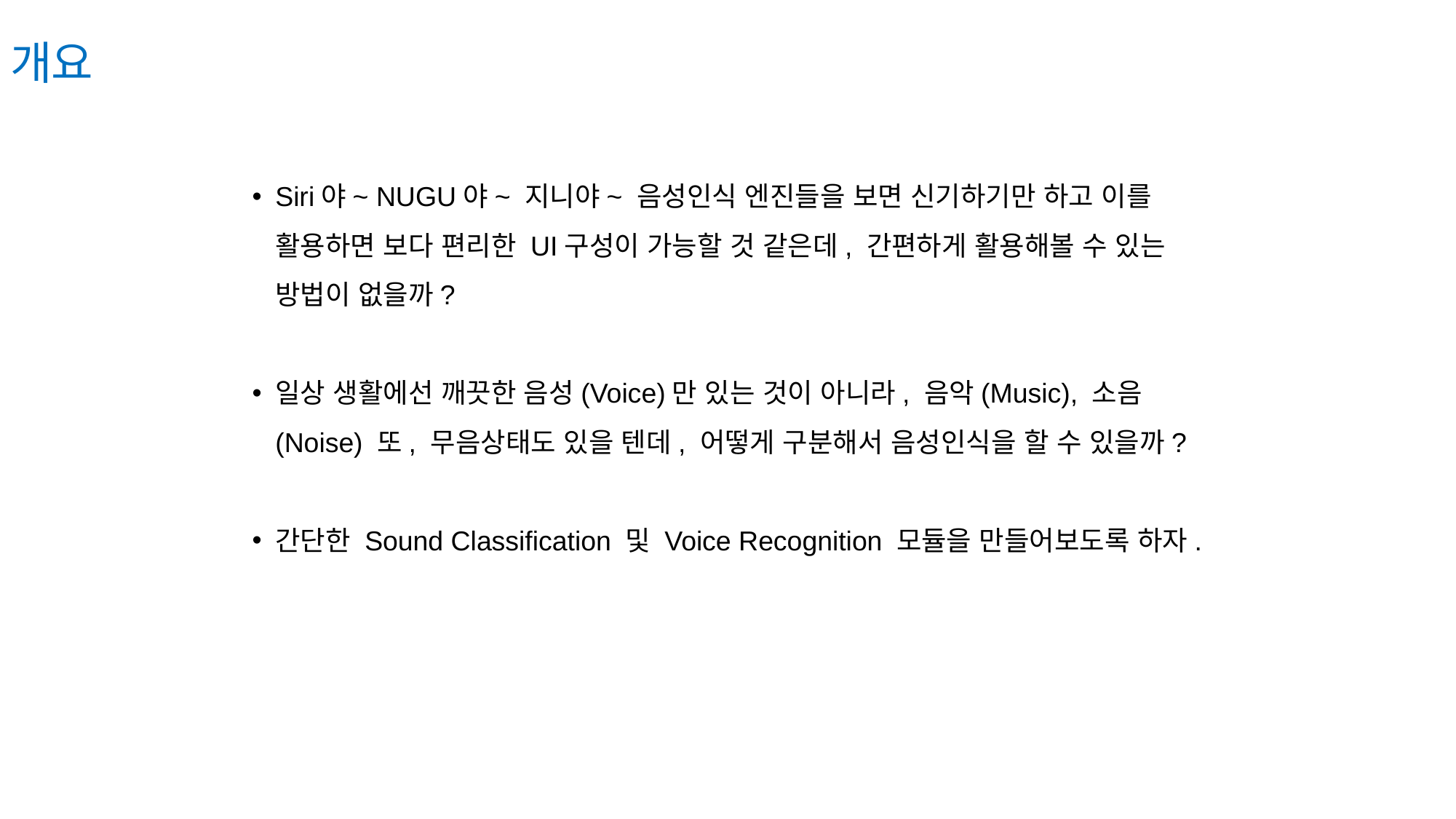

개요
Siri야~ NUGU야~ 지니야~ 음성인식 엔진들을 보면 신기하기만 하고 이를 활용하면 보다 편리한 UI구성이 가능할 것 같은데, 간편하게 활용해볼 수 있는 방법이 없을까?

일상 생활에선 깨끗한 음성(Voice)만 있는 것이 아니라, 음악(Music), 소음(Noise) 또, 무음상태도 있을 텐데, 어떻게 구분해서 음성인식을 할 수 있을까?

간단한 Sound Classification 및 Voice Recognition 모듈을 만들어보도록 하자.